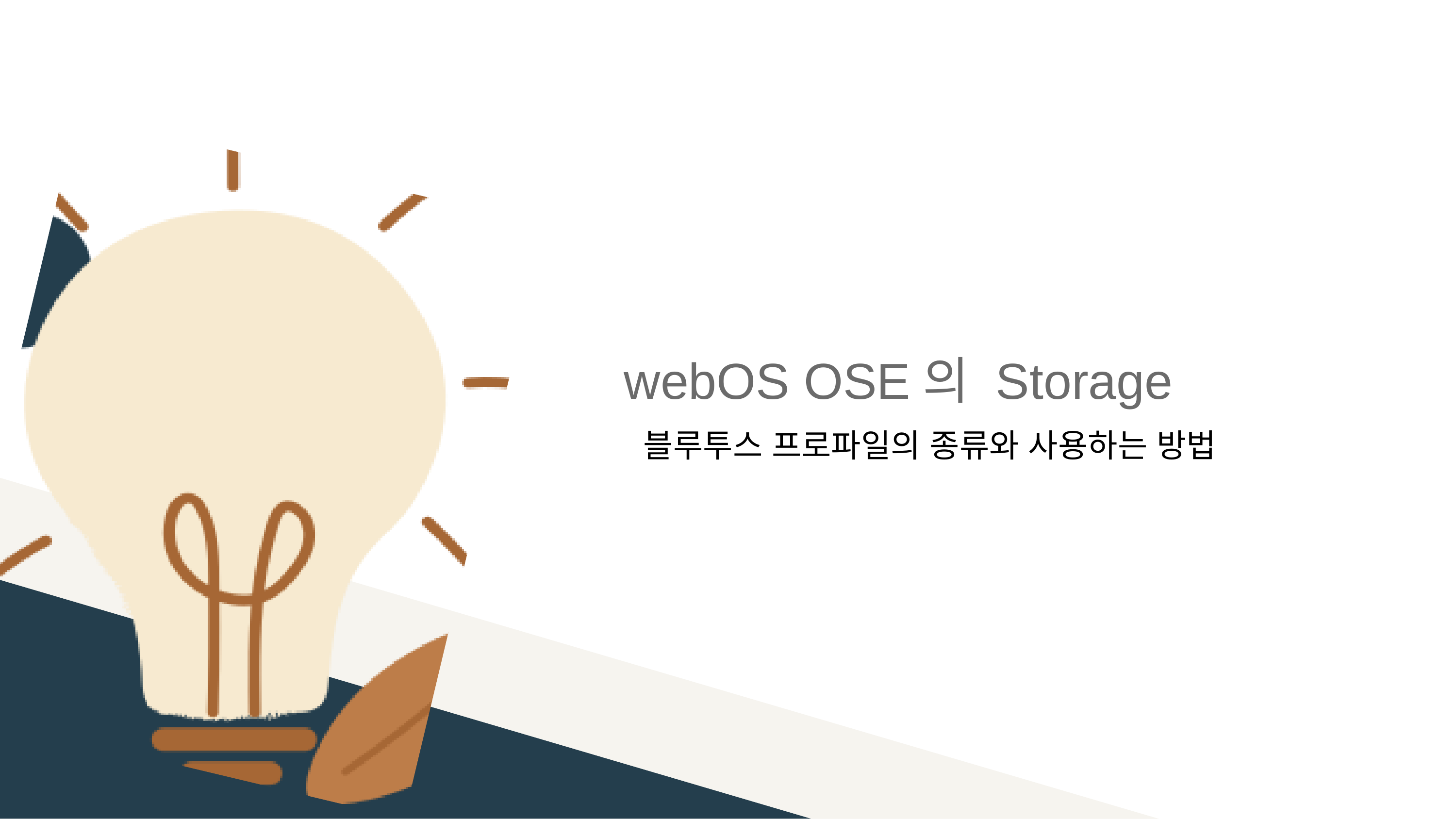

webOS OSE의 Storage
블루투스 프로파일의 종류와 사용하는 방법